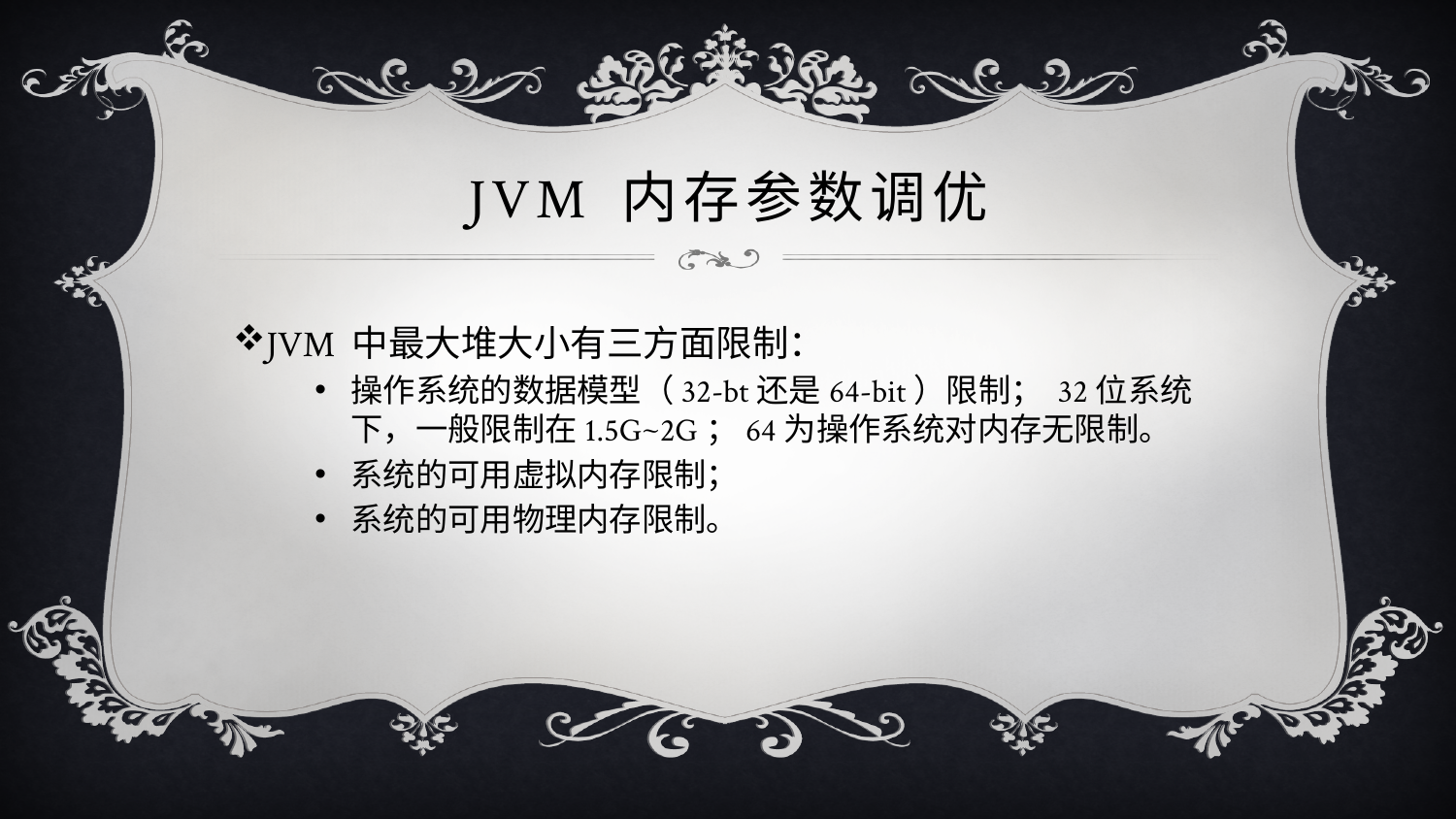

# JVM 内存参数调优
JVM 中最大堆大小有三方面限制：
操作系统的数据模型（32-bt还是64-bit）限制； 32位系统下，一般限制在1.5G~2G；64为操作系统对内存无限制。
系统的可用虚拟内存限制；
系统的可用物理内存限制。